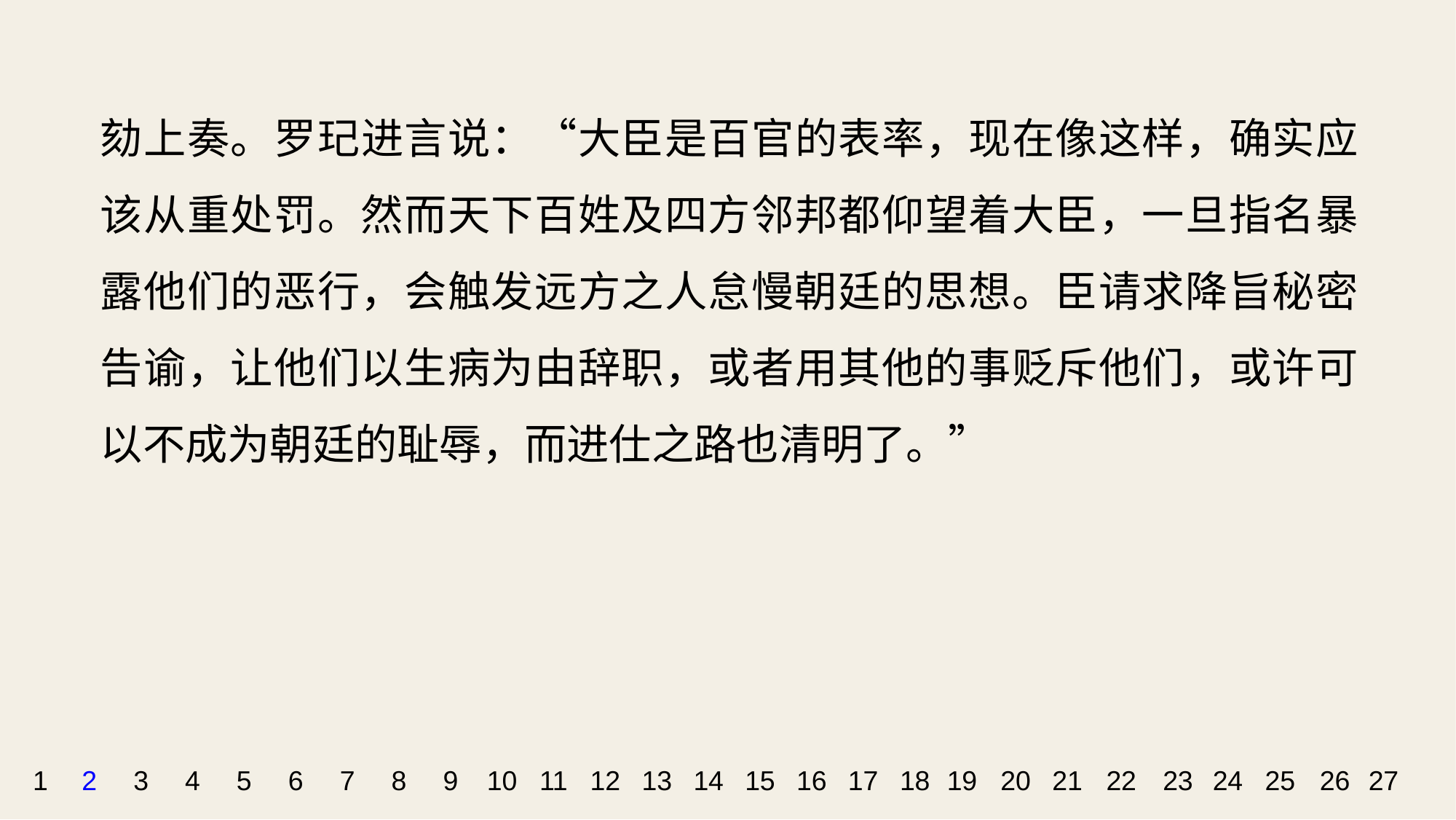

劾上奏。罗玘进言说：“大臣是百官的表率，现在像这样，确实应该从重处罚。然而天下百姓及四方邻邦都仰望着大臣，一旦指名暴露他们的恶行，会触发远方之人怠慢朝廷的思想。臣请求降旨秘密告谕，让他们以生病为由辞职，或者用其他的事贬斥他们，或许可以不成为朝廷的耻辱，而进仕之路也清明了。”
1
2
3
4
5
6
7
8
9
10
11
12
13
14
15
16
17
18
19
20
21
22
23
24
25
26
27